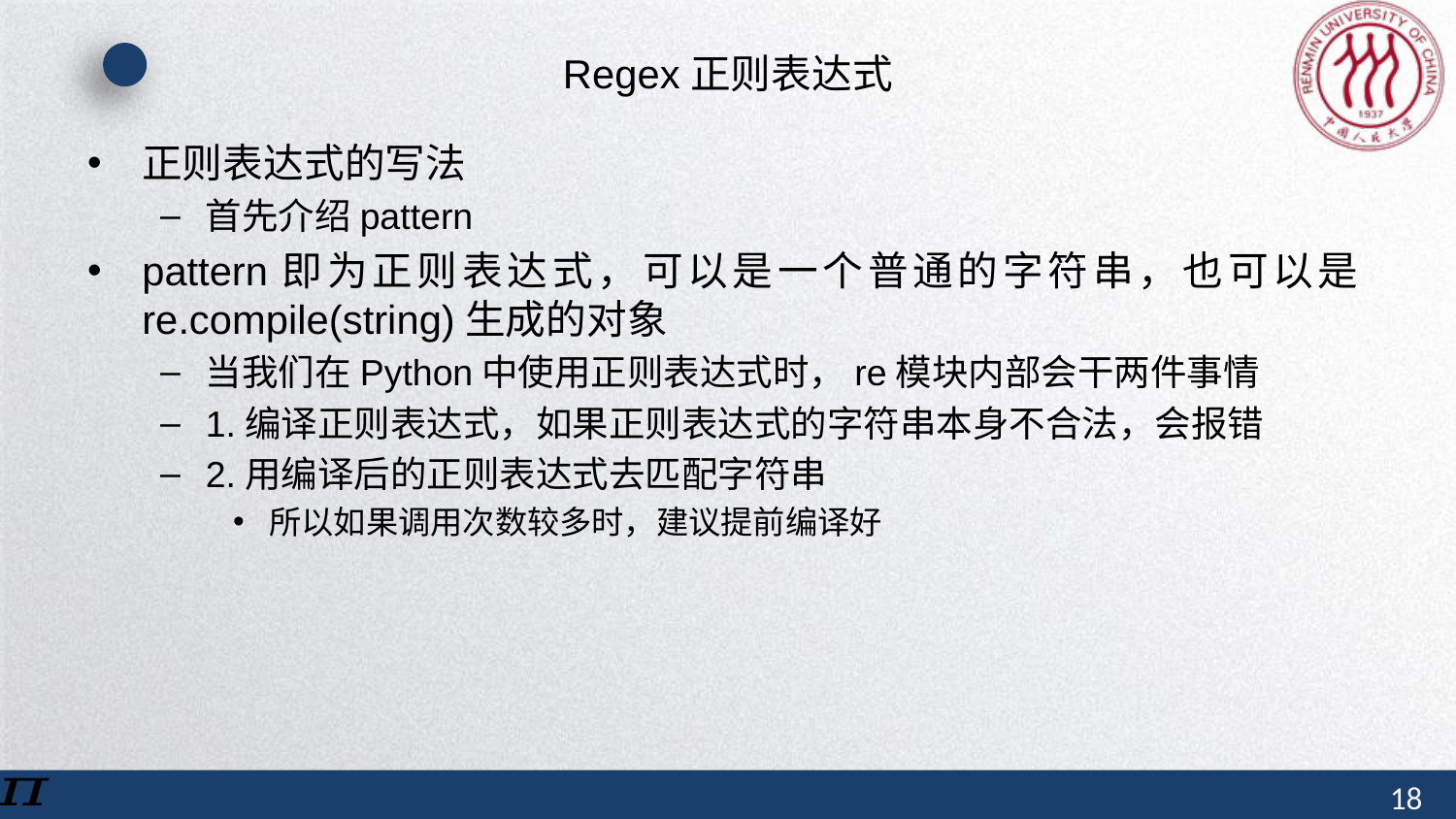

# Regex正则表达式
正则表达式的写法
首先介绍pattern
pattern即为正则表达式，可以是一个普通的字符串，也可以是re.compile(string)生成的对象
当我们在Python中使用正则表达式时，re模块内部会干两件事情
1.编译正则表达式，如果正则表达式的字符串本身不合法，会报错
2.用编译后的正则表达式去匹配字符串
所以如果调用次数较多时，建议提前编译好